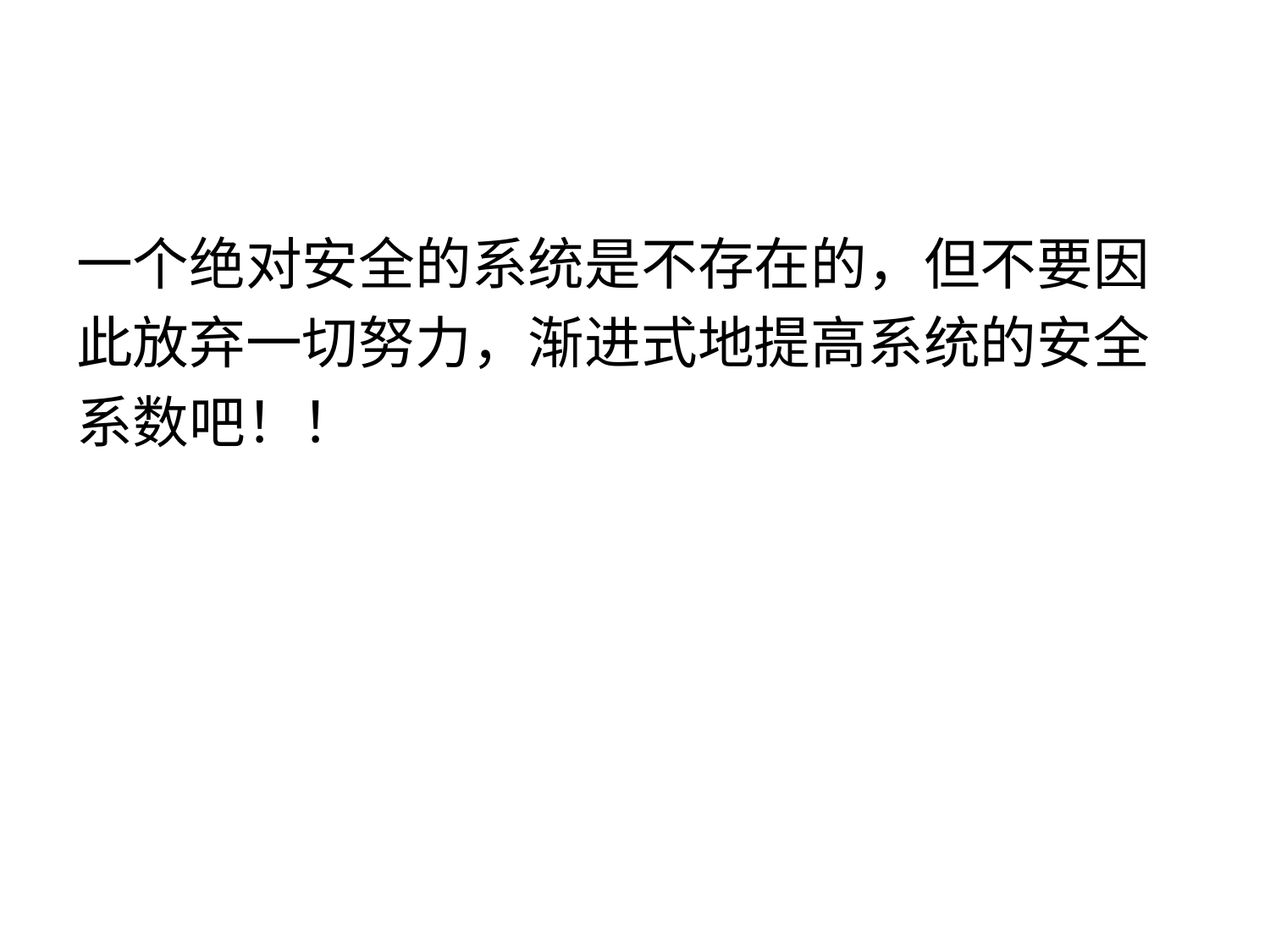

#
一个绝对安全的系统是不存在的，但不要因
此放弃一切努力，渐进式地提高系统的安全
系数吧！！